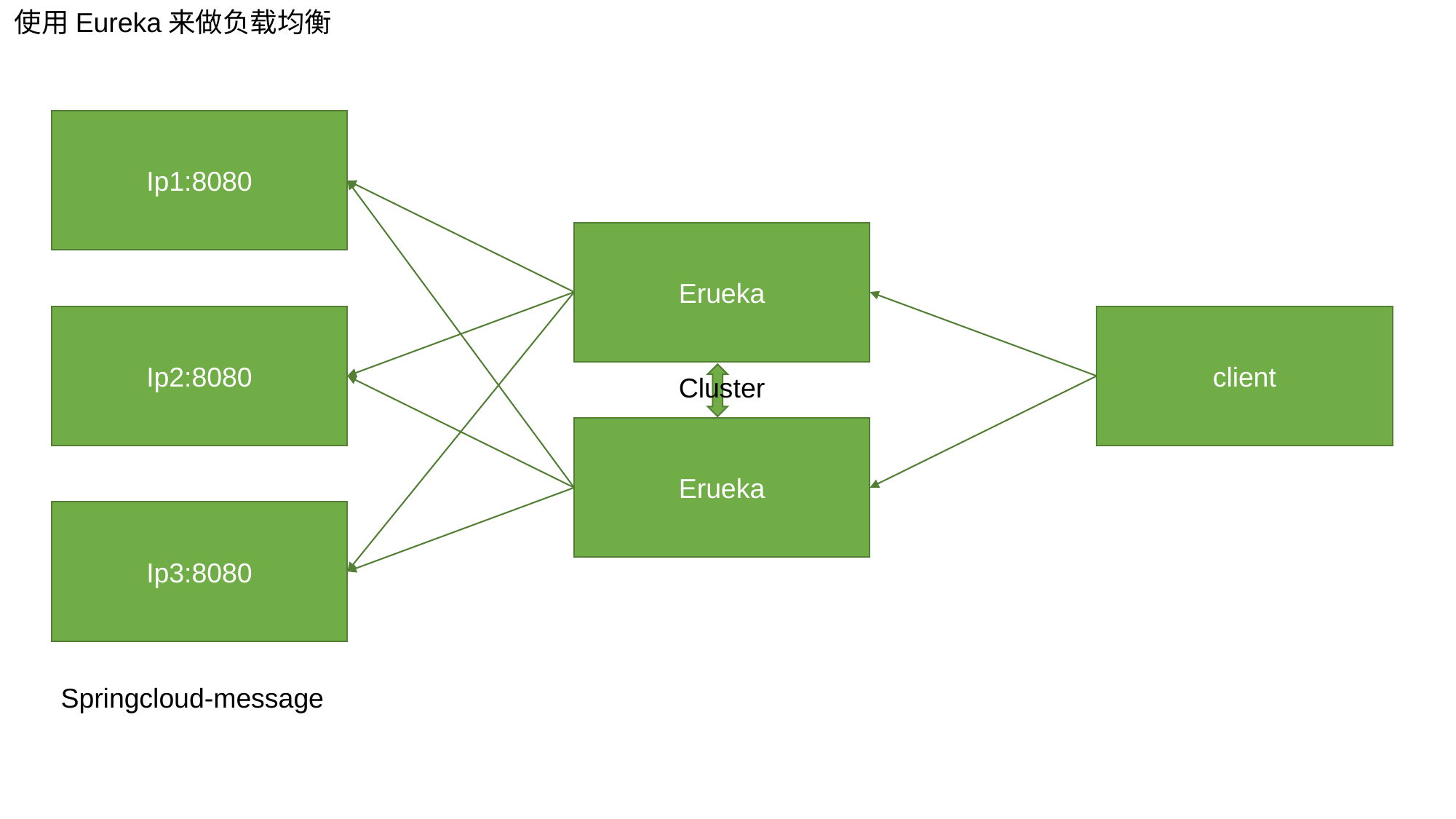

使用Eureka来做负载均衡
Ip1:8080
Erueka
Ip2:8080
client

Cluster
Erueka
Ip3:8080
Springcloud-message